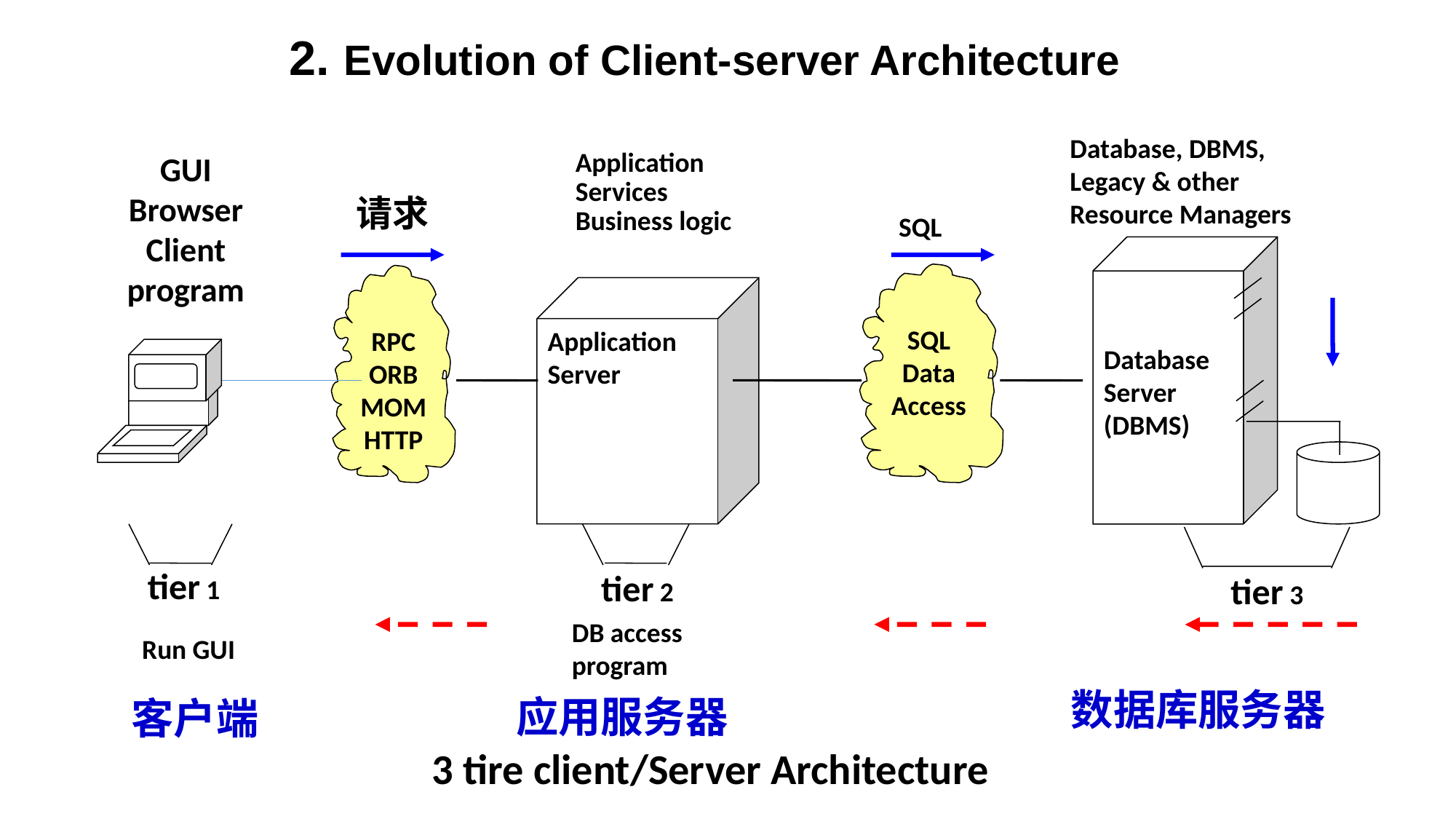

Evolution of Client-server Architecture
Database, DBMS, Legacy & other Resource Managers
GUI
Browser
Client program
Application
Services
Business logic
请求

SQL

Database
Server
(DBMS)

Application
Server

SQL
Data
Access
RPC
ORB
MOM
HTTP

tier 1

tier 3

tier 2

DB access program

Run GUI
数据库服务器
应用服务器
客户端
3 tire client/Server Architecture